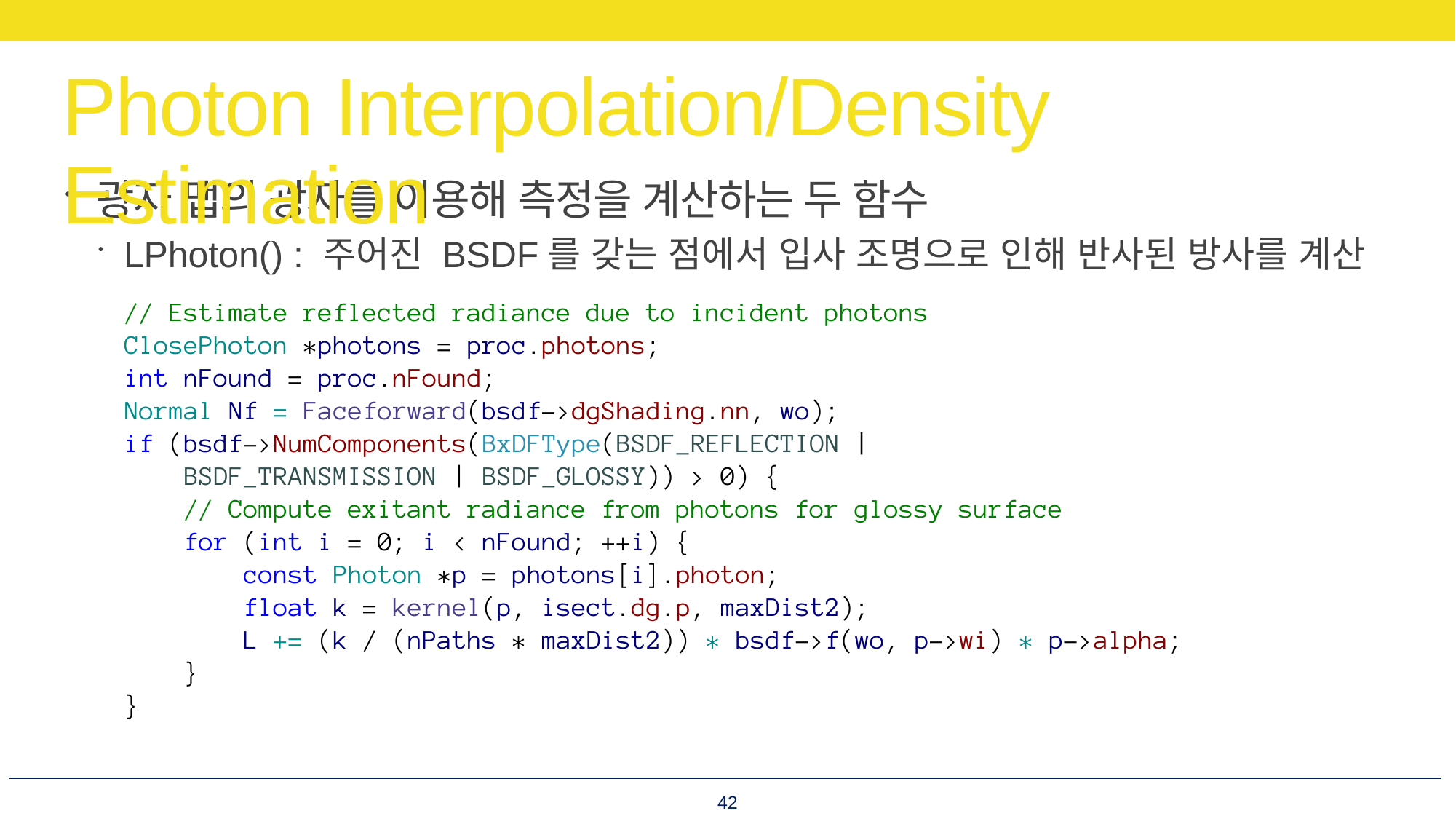

# Photon Interpolation/Density Estimation
광자 맵의 광자를 이용해 측정을 계산하는 두 함수
LPhoton() : 주어진 BSDF를 갖는 점에서 입사 조명으로 인해 반사된 방사를 계산
// Estimate reflected radiance due to incident photons
ClosePhoton *photons = proc.photons;
int nFound = proc.nFound;
Normal Nf = Faceforward(bsdf->dgShading.nn, wo);
if (bsdf->NumComponents(BxDFType(BSDF_REFLECTION |
    BSDF_TRANSMISSION | BSDF_GLOSSY)) > 0) {
    // Compute exitant radiance from photons for glossy surface
    for (int i = 0; i < nFound; ++i) {
        const Photon *p = photons[i].photon;
        float k = kernel(p, isect.dg.p, maxDist2);
        L += (k / (nPaths * maxDist2)) * bsdf->f(wo, p->wi) * p->alpha;
    }
}
42